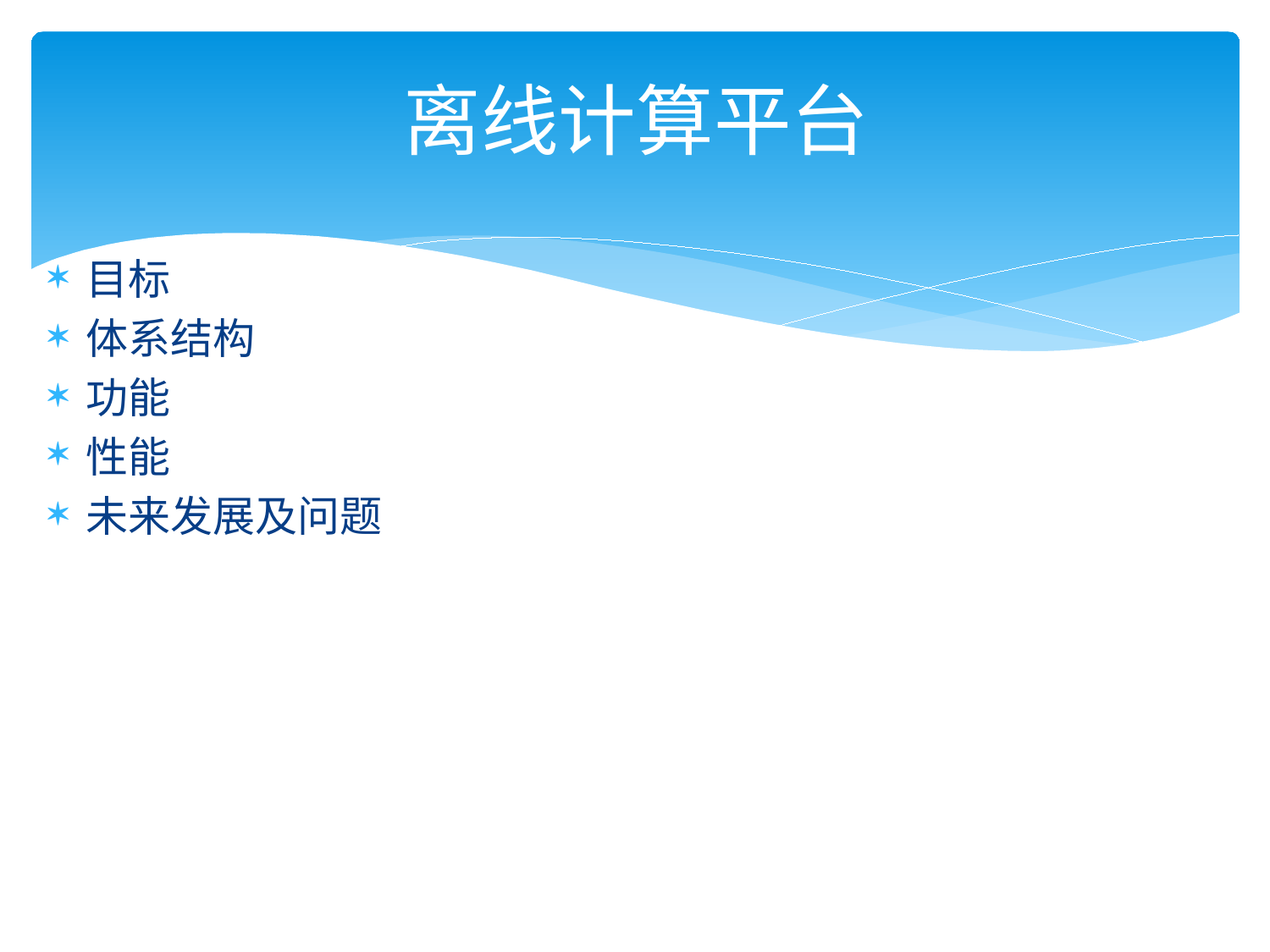

# 离线计算平台
目标
体系结构
功能
性能
未来发展及问题